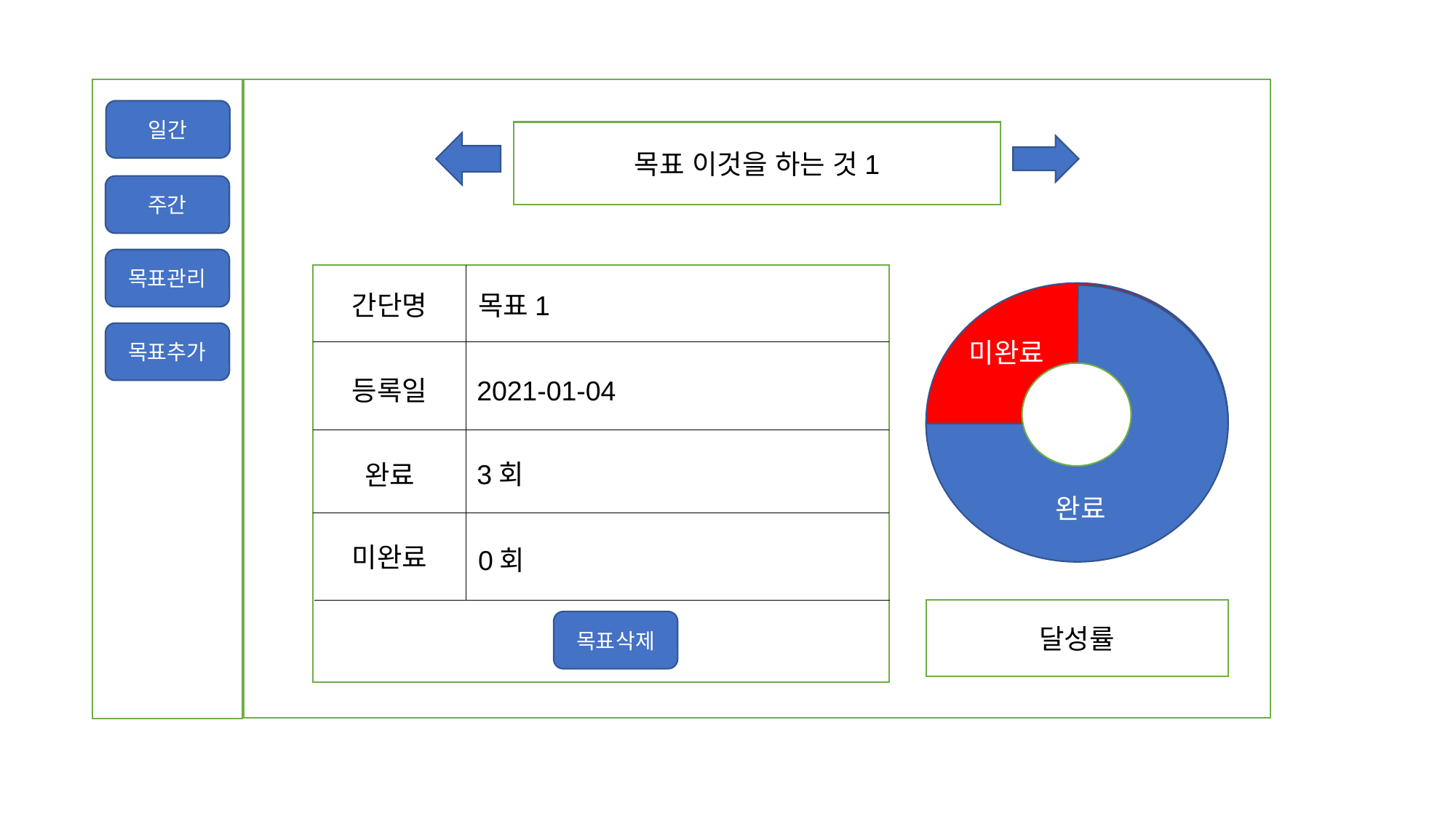

일간
목표 이것을 하는 것1

주간
목표관리

간단명

목표1

목표추가
미완료

등록일
2021-01-04
3회
완료
완료
미완료
0회
달성률
목표삭제